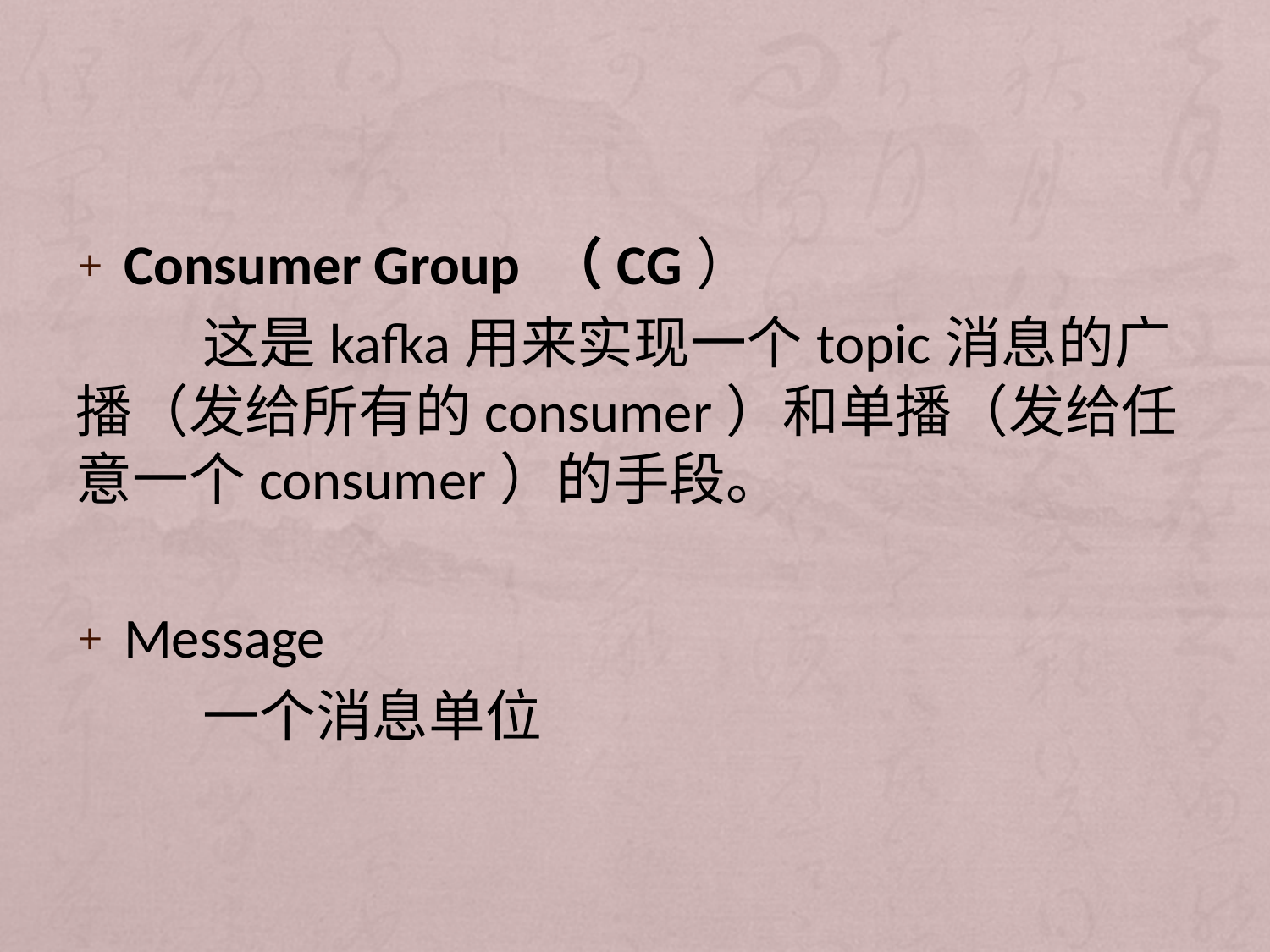

#
Consumer Group （CG）
	这是kafka用来实现一个topic消息的广播（发给所有的consumer）和单播（发给任意一个consumer）的手段。

Message
	一个消息单位